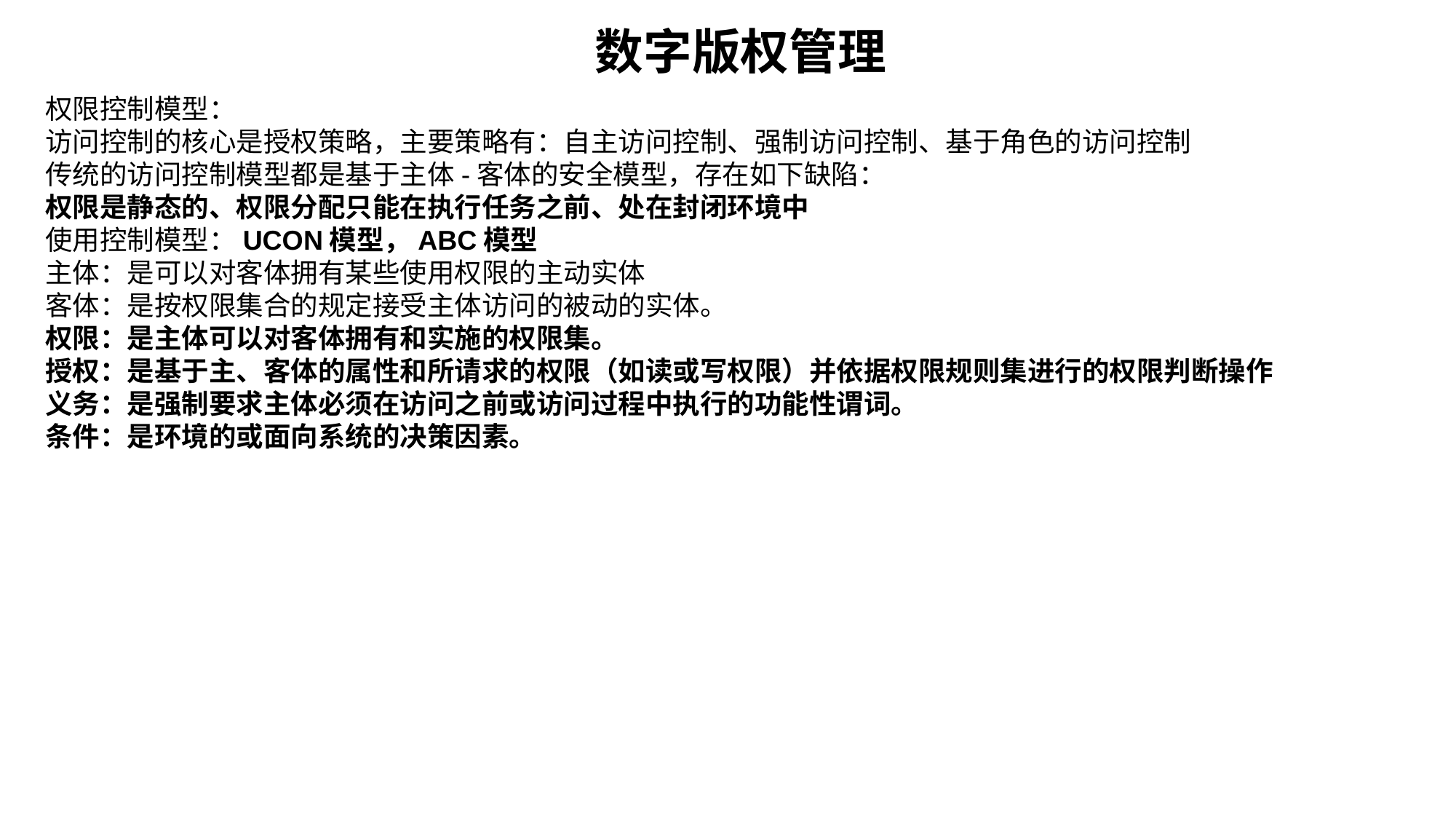

数字版权管理
权限控制模型：
访问控制的核心是授权策略，主要策略有：自主访问控制、强制访问控制、基于角色的访问控制
传统的访问控制模型都是基于主体-客体的安全模型，存在如下缺陷：
权限是静态的、权限分配只能在执行任务之前、处在封闭环境中
使用控制模型：UCON模型，ABC模型
主体：是可以对客体拥有某些使用权限的主动实体
客体：是按权限集合的规定接受主体访问的被动的实体。
权限：是主体可以对客体拥有和实施的权限集。
授权：是基于主、客体的属性和所请求的权限（如读或写权限）并依据权限规则集进行的权限判断操作
义务：是强制要求主体必须在访问之前或访问过程中执行的功能性谓词。
条件：是环境的或面向系统的决策因素。